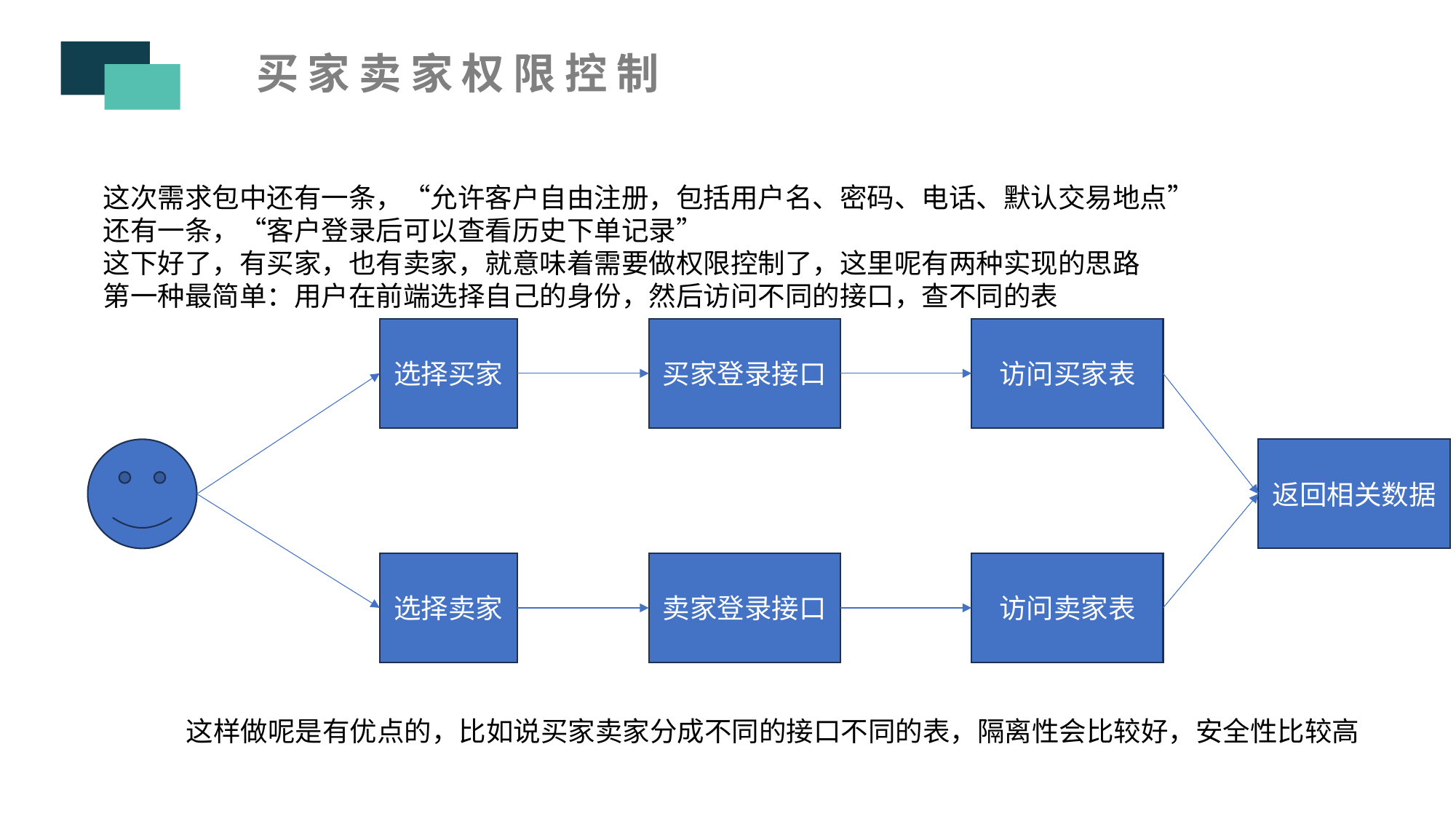

买家卖家权限控制

这次需求包中还有一条，“允许客户自由注册，包括用户名、密码、电话、默认交易地点”
还有一条，“客户登录后可以查看历史下单记录”
这下好了，有买家，也有卖家，就意味着需要做权限控制了，这里呢有两种实现的思路
第一种最简单：用户在前端选择自己的身份，然后访问不同的接口，查不同的表
选择买家
买家登录接口
访问买家表

返回相关数据
选择卖家
卖家登录接口
访问卖家表
这样做呢是有优点的，比如说买家卖家分成不同的接口不同的表，隔离性会比较好，安全性比较高